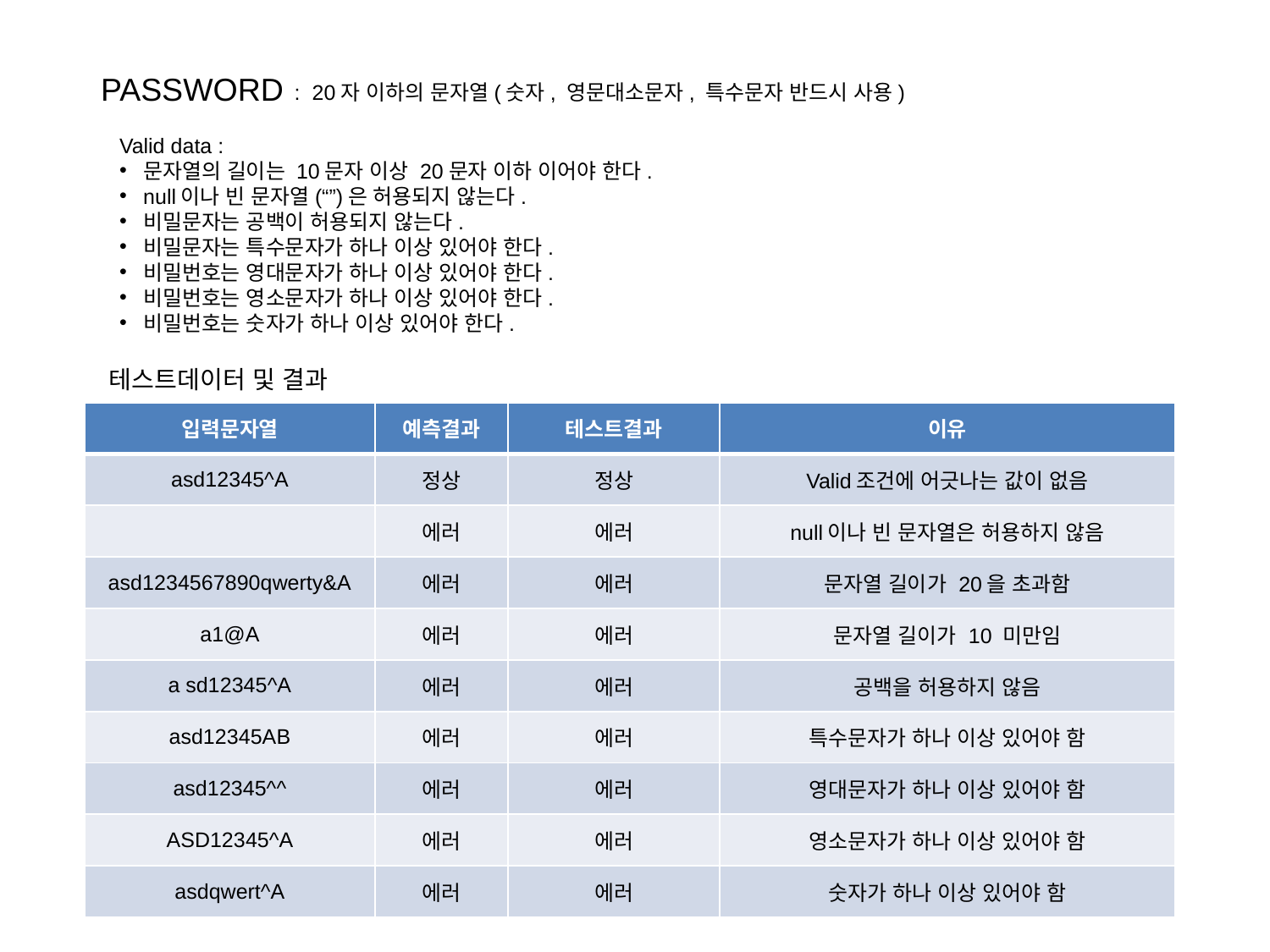

:  20자 이하의 문자열(숫자, 영문대소문자, 특수문자 반드시 사용)
PASSWORD
Valid data :
문자열의 길이는 10문자 이상 20문자 이하 이어야 한다.
null이나 빈 문자열(“”)은 허용되지 않는다.
비밀문자는 공백이 허용되지 않는다.
비밀문자는 특수문자가 하나 이상 있어야 한다.
비밀번호는 영대문자가 하나 이상 있어야 한다.
비밀번호는 영소문자가 하나 이상 있어야 한다.
비밀번호는 숫자가 하나 이상 있어야 한다.
테스트데이터 및 결과
| 입력문자열 | 예측결과 | 테스트결과 | 이유 |
| --- | --- | --- | --- |
| asd12345^A | 정상 | 정상 | Valid조건에 어긋나는 값이 없음 |
|  | 에러 | 에러 | null이나 빈 문자열은 허용하지 않음 |
| asd1234567890qwerty&A | 에러 | 에러 | 문자열 길이가 20을 초과함 |
| a1@A | 에러 | 에러 | 문자열 길이가 10 미만임 |
| a sd12345^A | 에러 | 에러 | 공백을 허용하지 않음 |
| asd12345AB | 에러 | 에러 | 특수문자가 하나 이상 있어야 함 |
| asd12345^^ | 에러 | 에러 | 영대문자가 하나 이상 있어야 함 |
| ASD12345^A | 에러 | 에러 | 영소문자가 하나 이상 있어야 함 |
| asdqwert^A | 에러 | 에러 | 숫자가 하나 이상 있어야 함 |